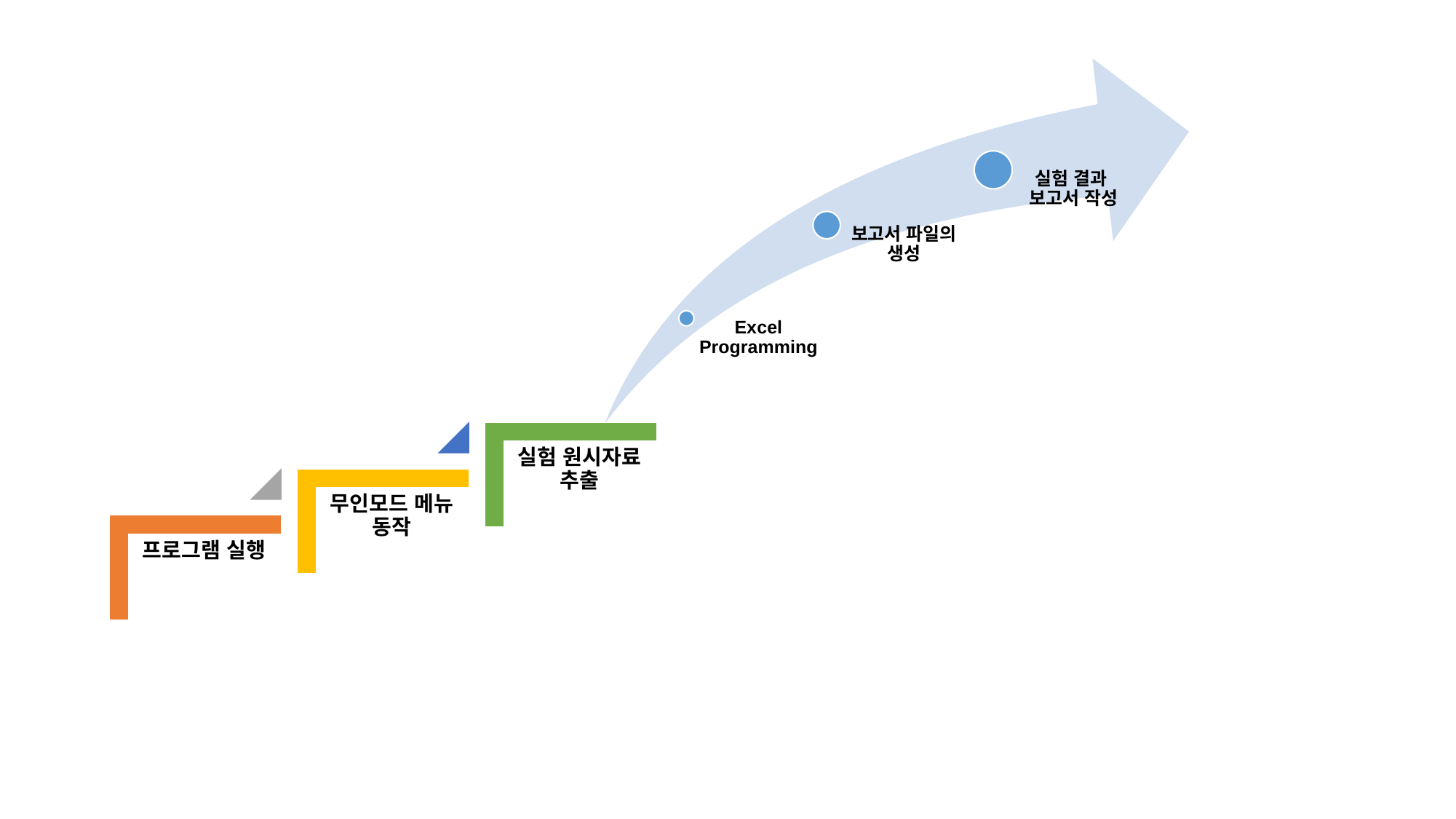

Excel Programming
보고서 파일의
생성
실험 결과
보고서 작성
프로그램 실행
무인모드 메뉴 동작
실험 원시자료 추출